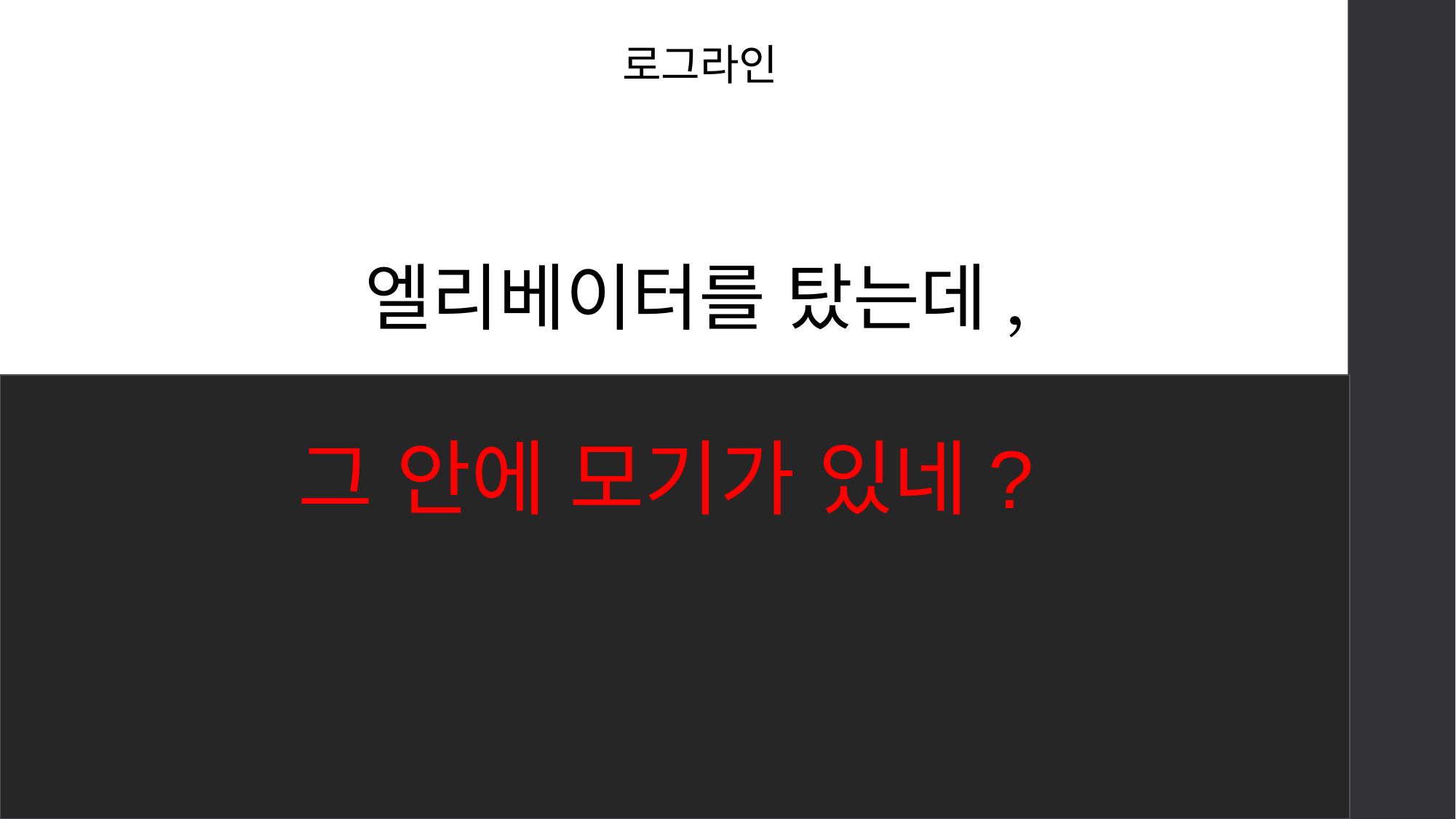

로그라인
  엘리베이터를 탔는데,

그 안에 모기가 있네?